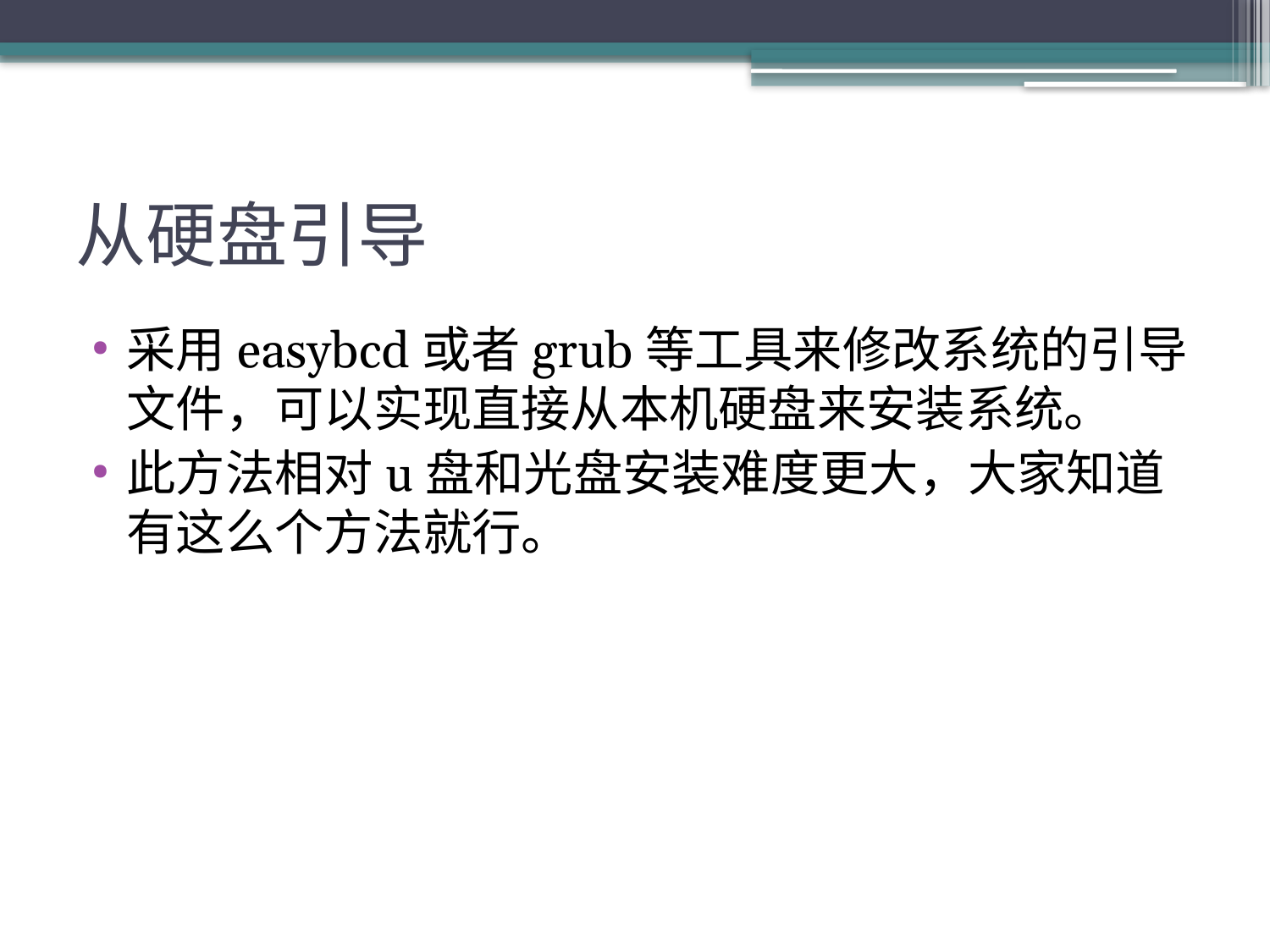

# 从硬盘引导
采用easybcd或者grub等工具来修改系统的引导文件，可以实现直接从本机硬盘来安装系统。
此方法相对u盘和光盘安装难度更大，大家知道有这么个方法就行。